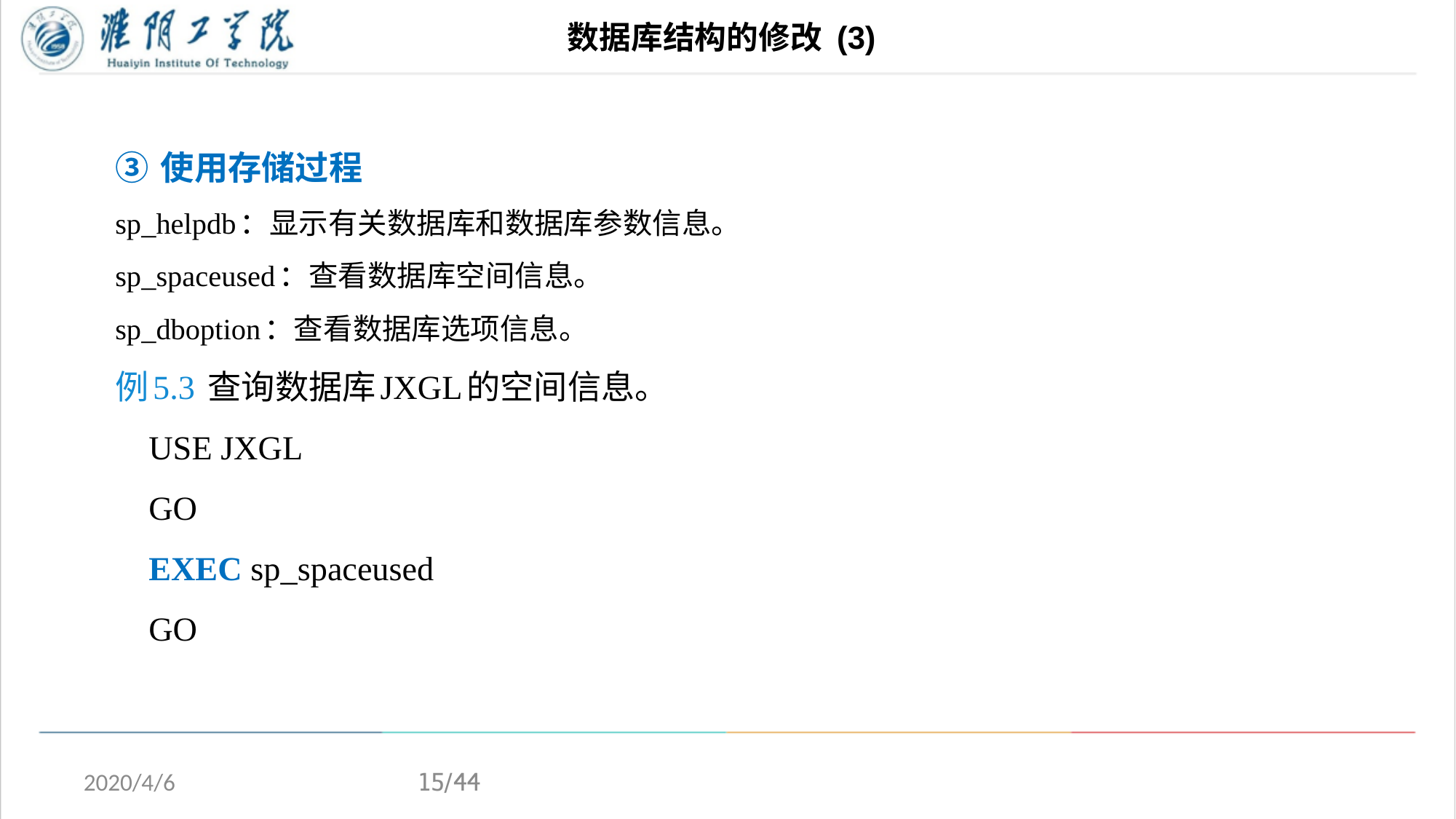

# 数据库结构的修改 (3)
③ 使用存储过程
sp_helpdb：显示有关数据库和数据库参数信息。
sp_spaceused：查看数据库空间信息。
sp_dboption：查看数据库选项信息。
例5.3 查询数据库JXGL的空间信息。
    USE JXGL
    GO
    EXEC sp_spaceused
    GO
15/44
2020/4/6